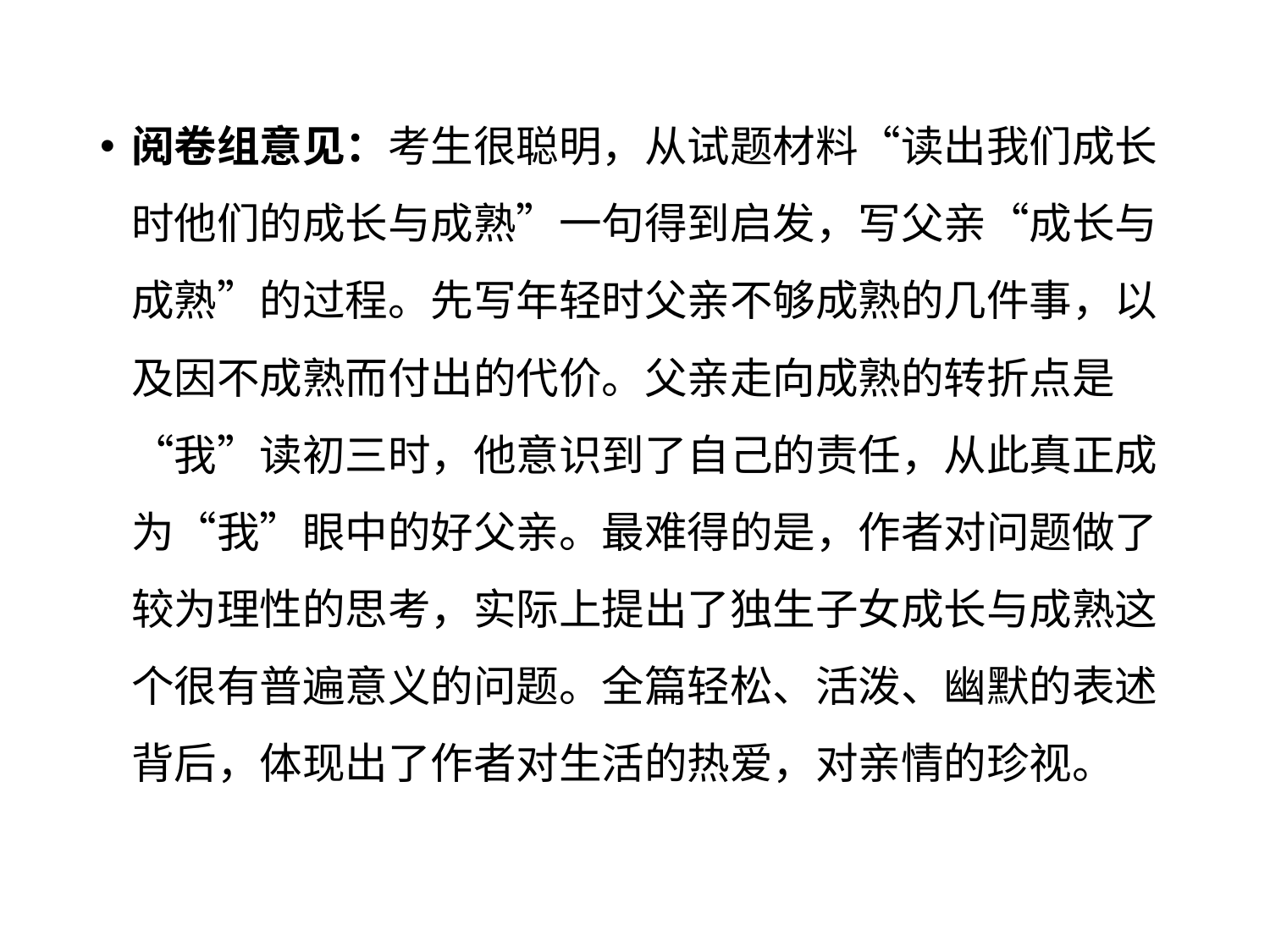

阅卷组意见：考生很聪明，从试题材料“读出我们成长时他们的成长与成熟”一句得到启发，写父亲“成长与成熟”的过程。先写年轻时父亲不够成熟的几件事，以及因不成熟而付出的代价。父亲走向成熟的转折点是“我”读初三时，他意识到了自己的责任，从此真正成为“我”眼中的好父亲。最难得的是，作者对问题做了较为理性的思考，实际上提出了独生子女成长与成熟这个很有普遍意义的问题。全篇轻松、活泼、幽默的表述背后，体现出了作者对生活的热爱，对亲情的珍视。